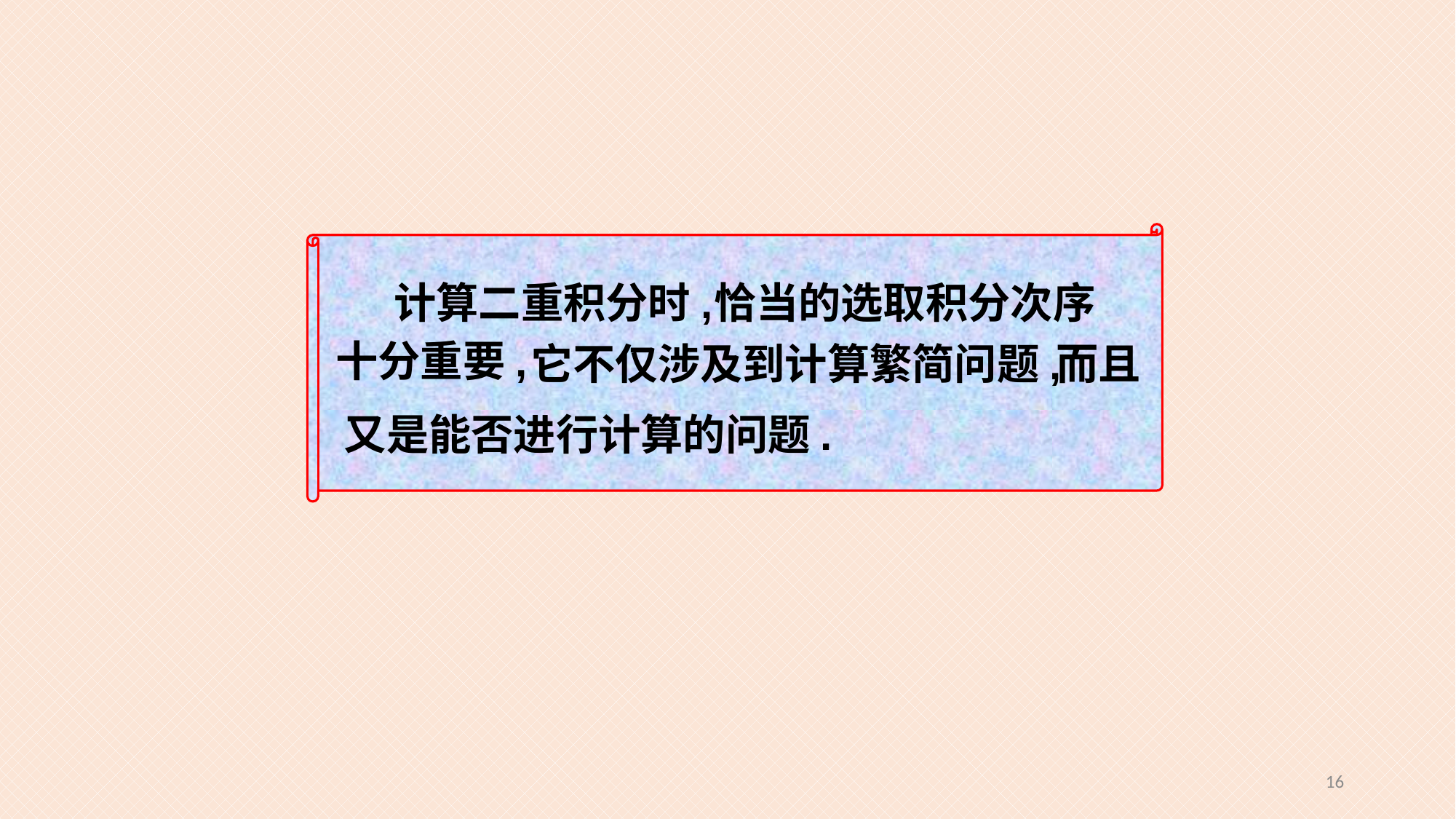

恰当的选取积分次序
计算二重积分时,
十分重要,
它不仅涉及到计算繁简问题,
而且
又是能否进行计算的问题.
16